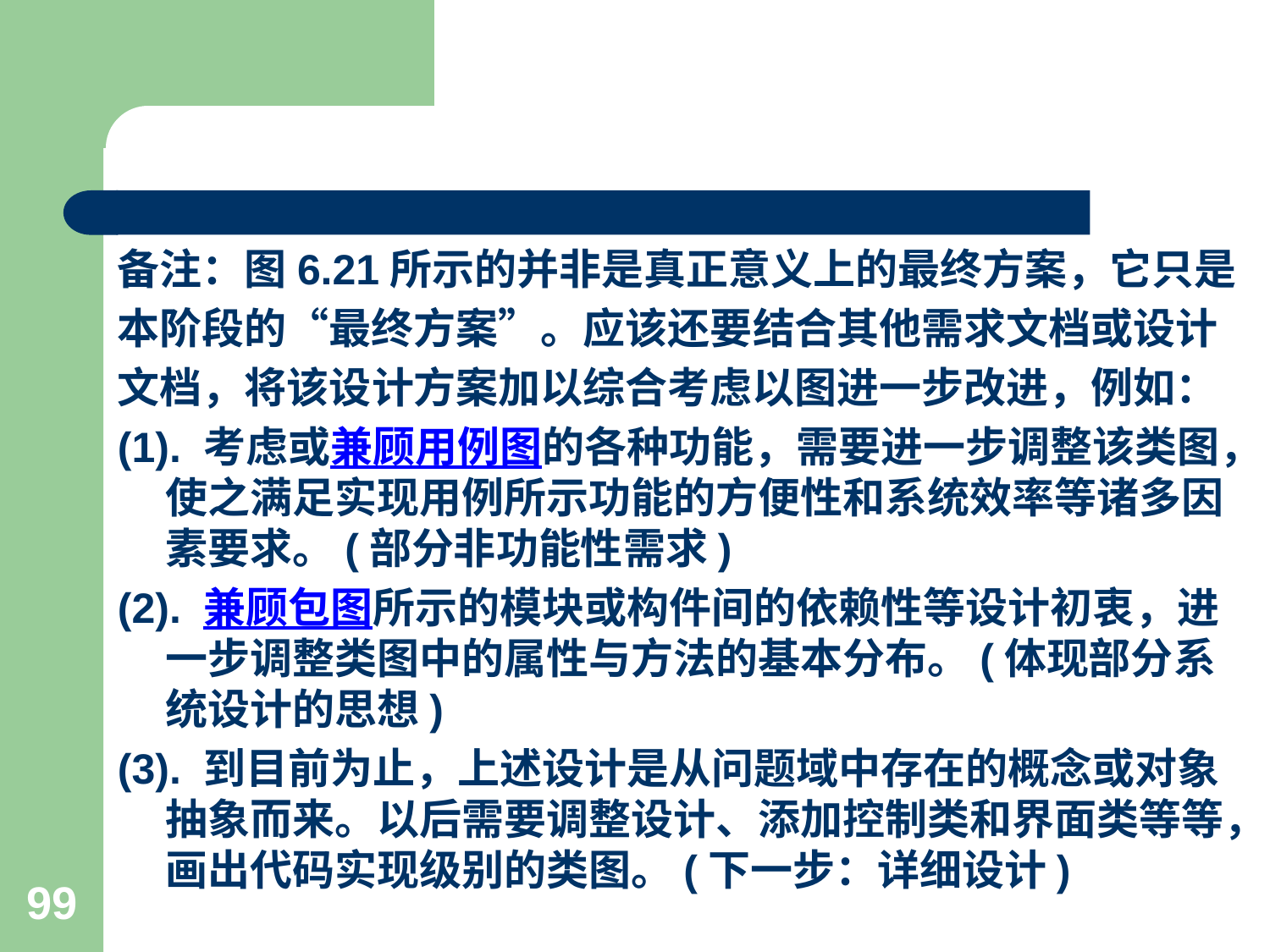

#
备注：图6.21所示的并非是真正意义上的最终方案，它只是
本阶段的“最终方案”。应该还要结合其他需求文档或设计
文档，将该设计方案加以综合考虑以图进一步改进，例如：
(1). 考虑或兼顾用例图的各种功能，需要进一步调整该类图，使之满足实现用例所示功能的方便性和系统效率等诸多因素要求。(部分非功能性需求)
(2). 兼顾包图所示的模块或构件间的依赖性等设计初衷，进一步调整类图中的属性与方法的基本分布。(体现部分系统设计的思想)
(3). 到目前为止，上述设计是从问题域中存在的概念或对象抽象而来。以后需要调整设计、添加控制类和界面类等等，画出代码实现级别的类图。(下一步：详细设计)
99